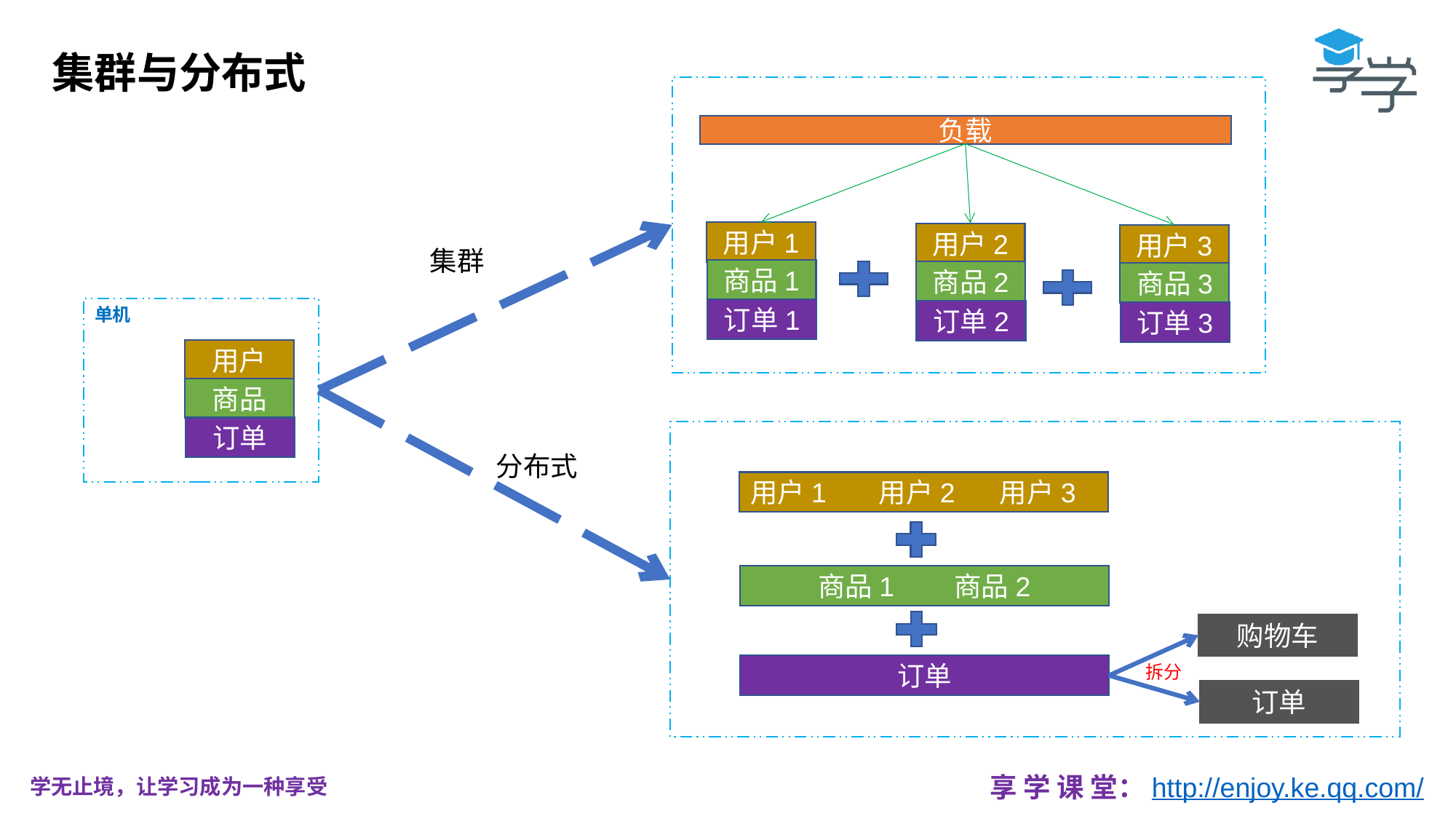

集群与分布式

负载
用户1
用户2
用户3
集群

商品1
商品2
商品3

单机
订单1
订单2
订单3
用户
商品
订单

分布式
用户1      用户2     用户3

商品1       商品2

购物车
拆分
订单
订单